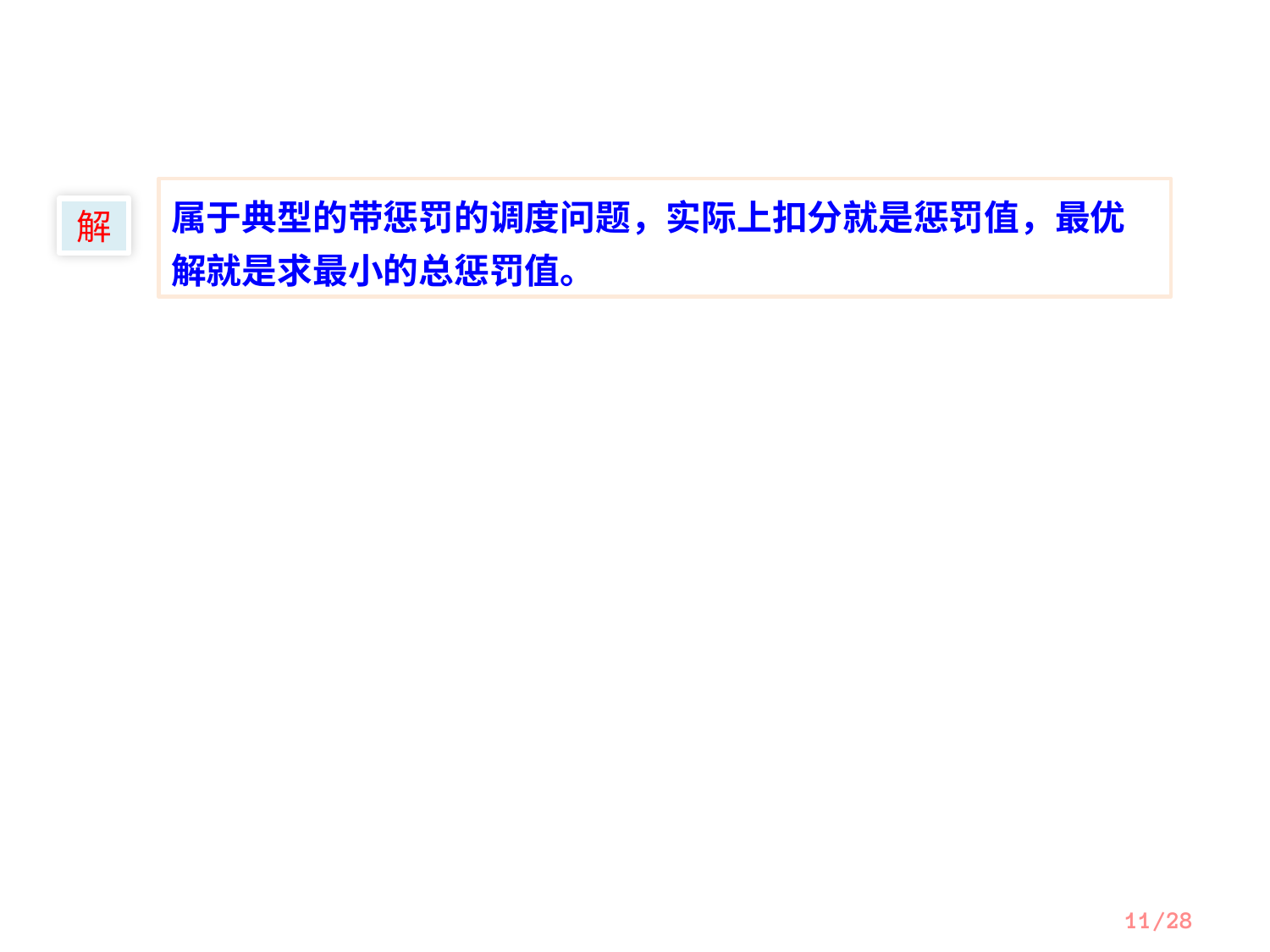

属于典型的带惩罚的调度问题，实际上扣分就是惩罚值，最优解就是求最小的总惩罚值。
解
11/28